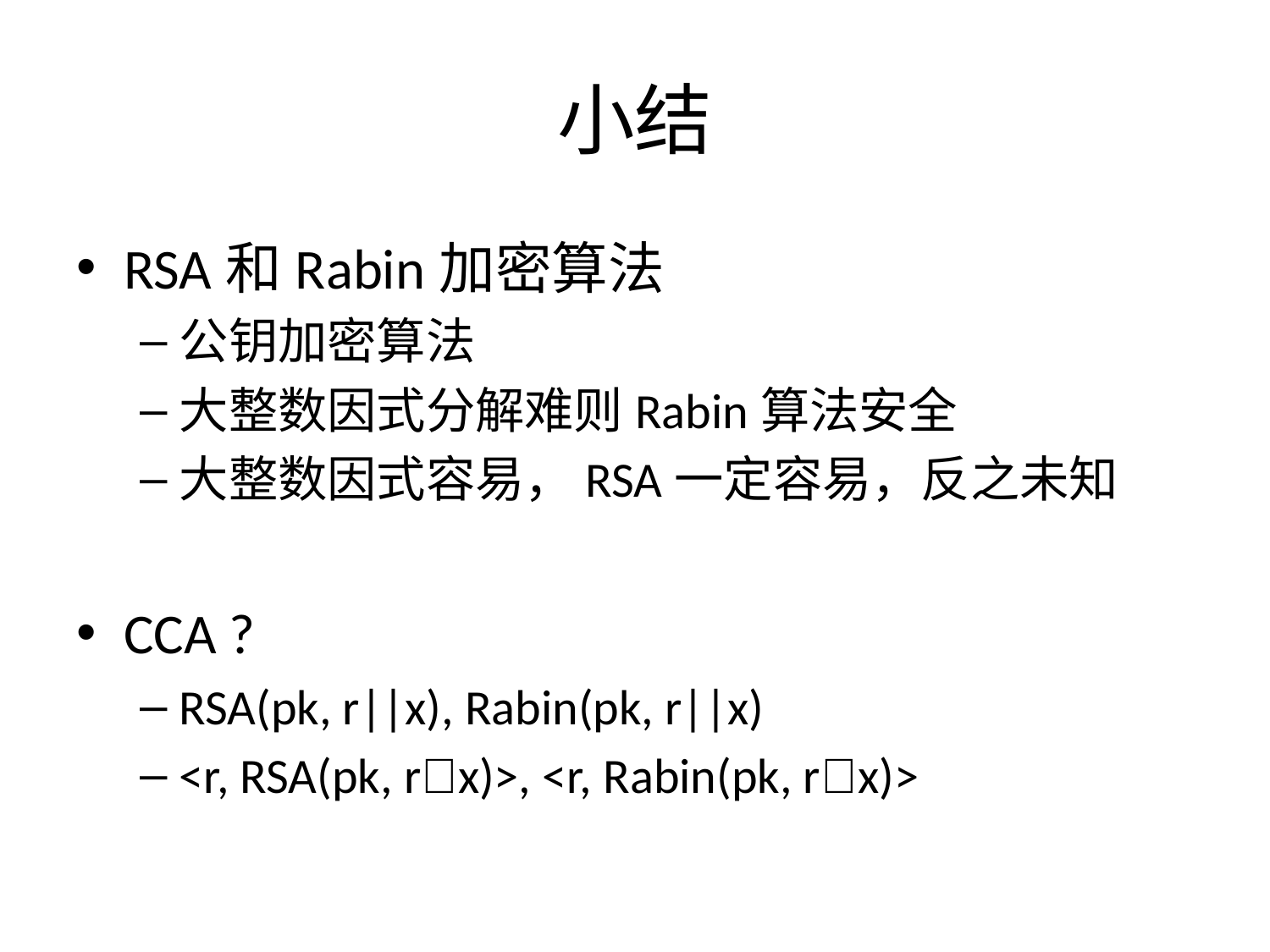

# 小结
RSA和Rabin加密算法
公钥加密算法
大整数因式分解难则Rabin算法安全
大整数因式容易，RSA一定容易，反之未知

CCA ?
RSA(pk, r||x), Rabin(pk, r||x)
<r, RSA(pk, r⊕x)>, <r, Rabin(pk, r⊕x)>